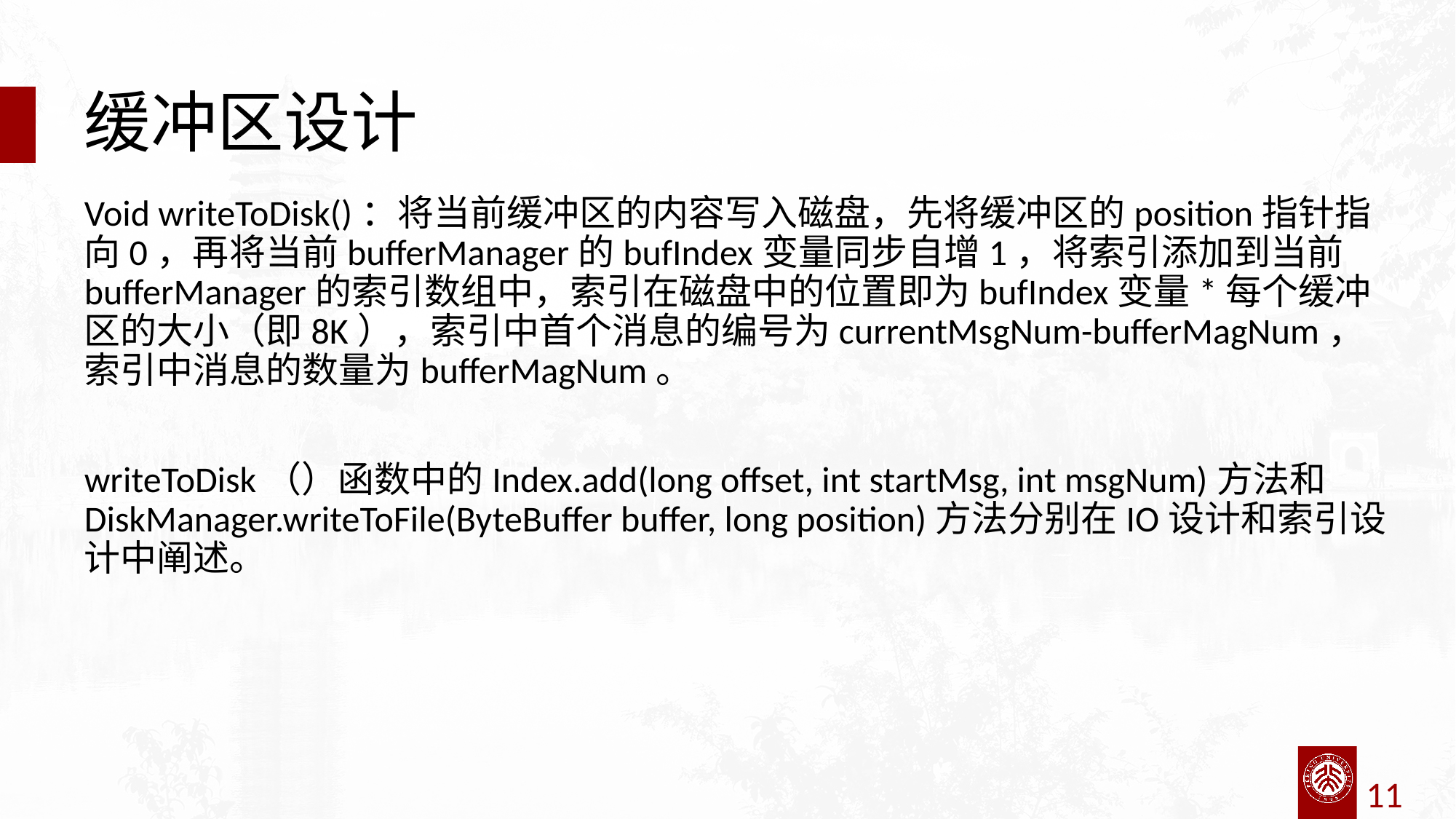

# 缓冲区设计
Void writeToDisk()：将当前缓冲区的内容写入磁盘，先将缓冲区的position指针指向0，再将当前bufferManager的bufIndex变量同步自增1，将索引添加到当前bufferManager的索引数组中，索引在磁盘中的位置即为bufIndex变量*每个缓冲区的大小（即8K），索引中首个消息的编号为currentMsgNum-bufferMagNum，索引中消息的数量为bufferMagNum。

writeToDisk（）函数中的Index.add(long offset, int startMsg, int msgNum)方法和DiskManager.writeToFile(ByteBuffer buffer, long position)方法分别在IO设计和索引设计中阐述。
11